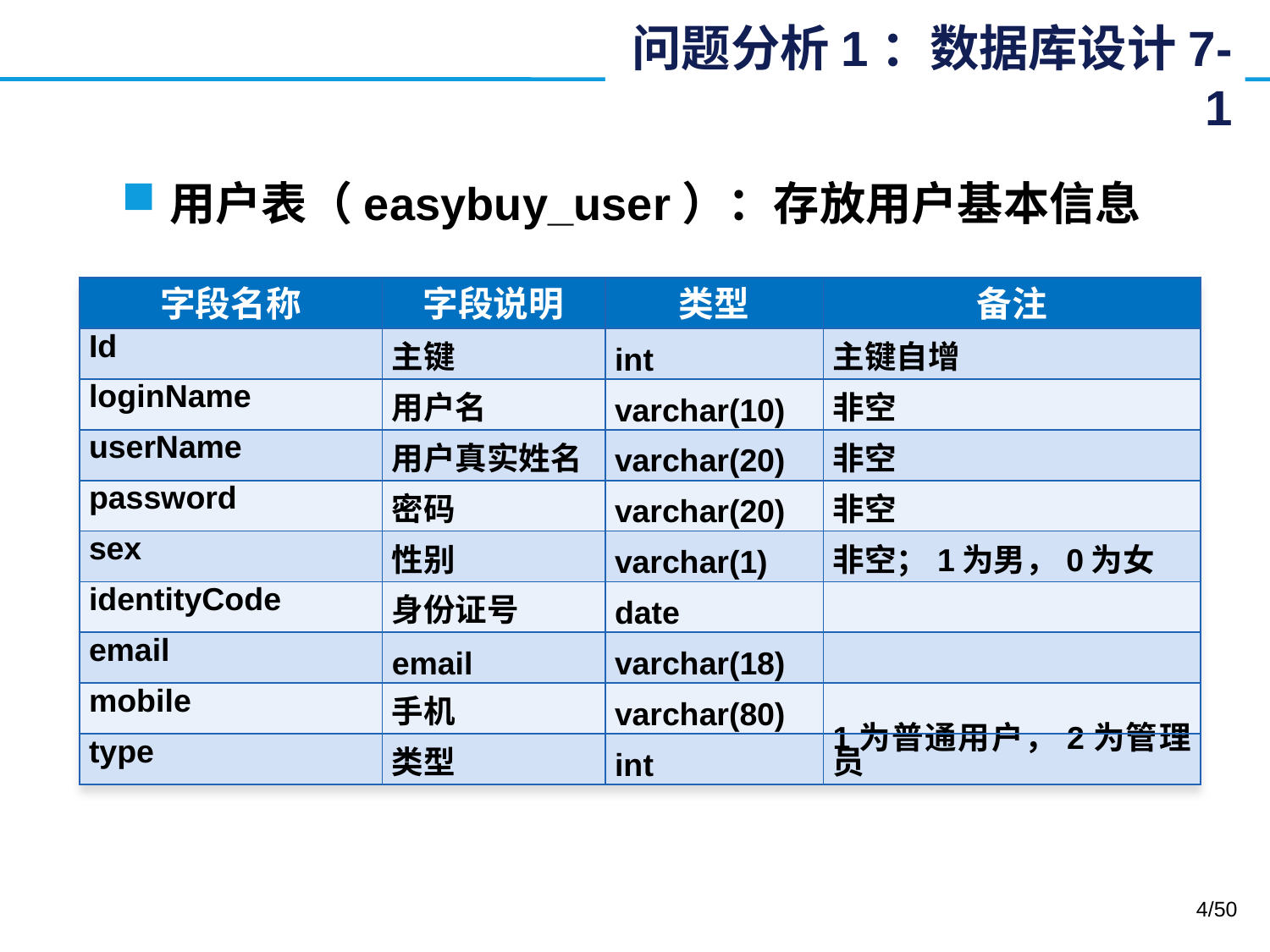

# 问题分析1：数据库设计7-1
用户表（easybuy_user）：存放用户基本信息
| 字段名称 | 字段说明 | 类型 | 备注 |
| --- | --- | --- | --- |
| Id | 主键 | int | 主键自增 |
| loginName | 用户名 | varchar(10) | 非空 |
| userName | 用户真实姓名 | varchar(20) | 非空 |
| password | 密码 | varchar(20) | 非空 |
| sex | 性别 | varchar(1) | 非空；1为男，0为女 |
| identityCode | 身份证号 | date |  |
| email | email | varchar(18) |  |
| mobile | 手机 | varchar(80) |  |
| type | 类型 | int | 1为普通用户，2为管理员 |
4/50